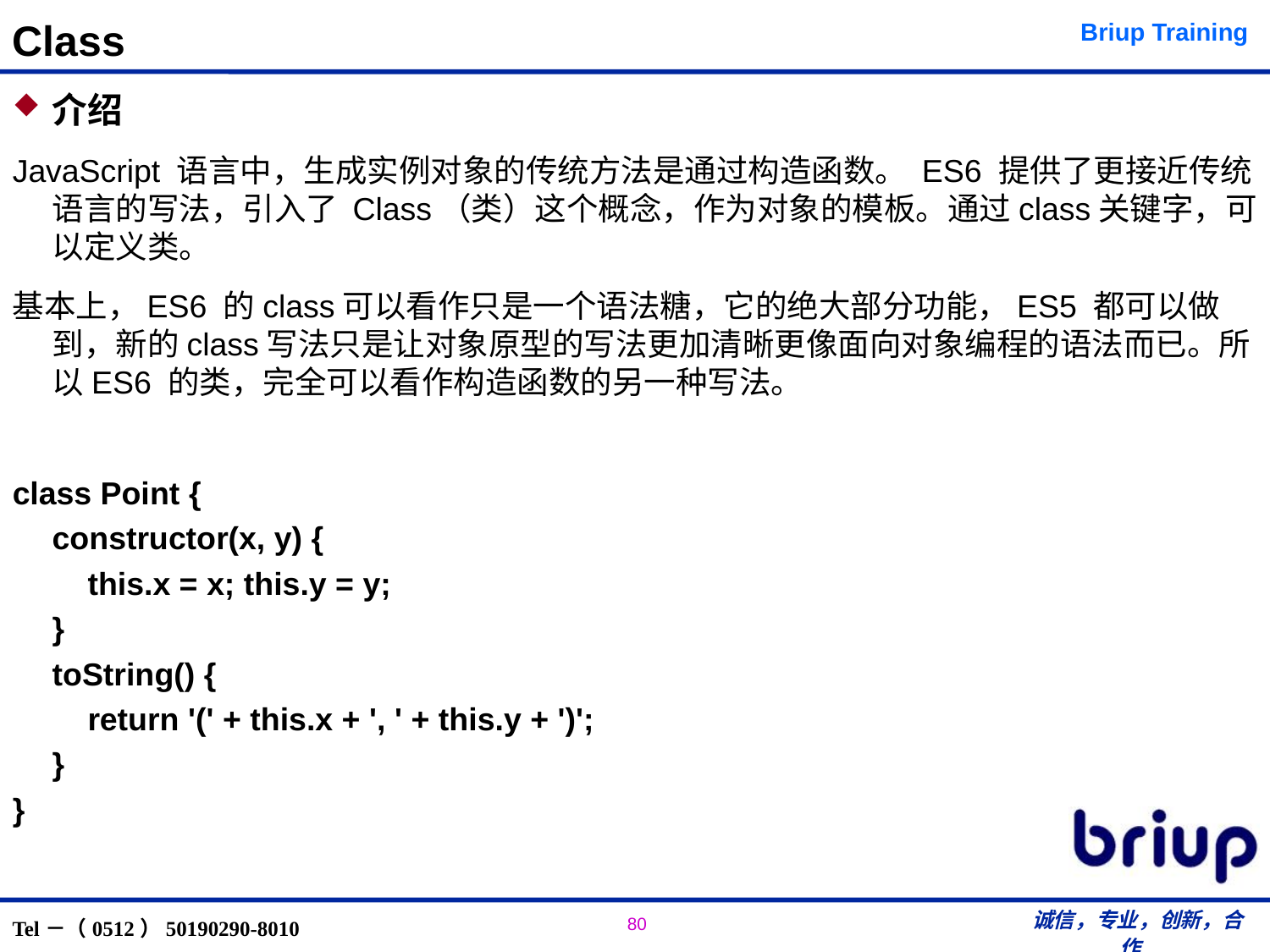

# Class
介绍
JavaScript 语言中，生成实例对象的传统方法是通过构造函数。 ES6 提供了更接近传统语言的写法，引入了 Class（类）这个概念，作为对象的模板。通过class关键字，可以定义类。
基本上，ES6 的class可以看作只是一个语法糖，它的绝大部分功能，ES5 都可以做到，新的class写法只是让对象原型的写法更加清晰更像面向对象编程的语法而已。所以ES6 的类，完全可以看作构造函数的另一种写法。

class Point {
	constructor(x, y) {
	    this.x = x; this.y = y;
	}
	toString() {
	    return '(' + this.x + ', ' + this.y + ')';
	}
}